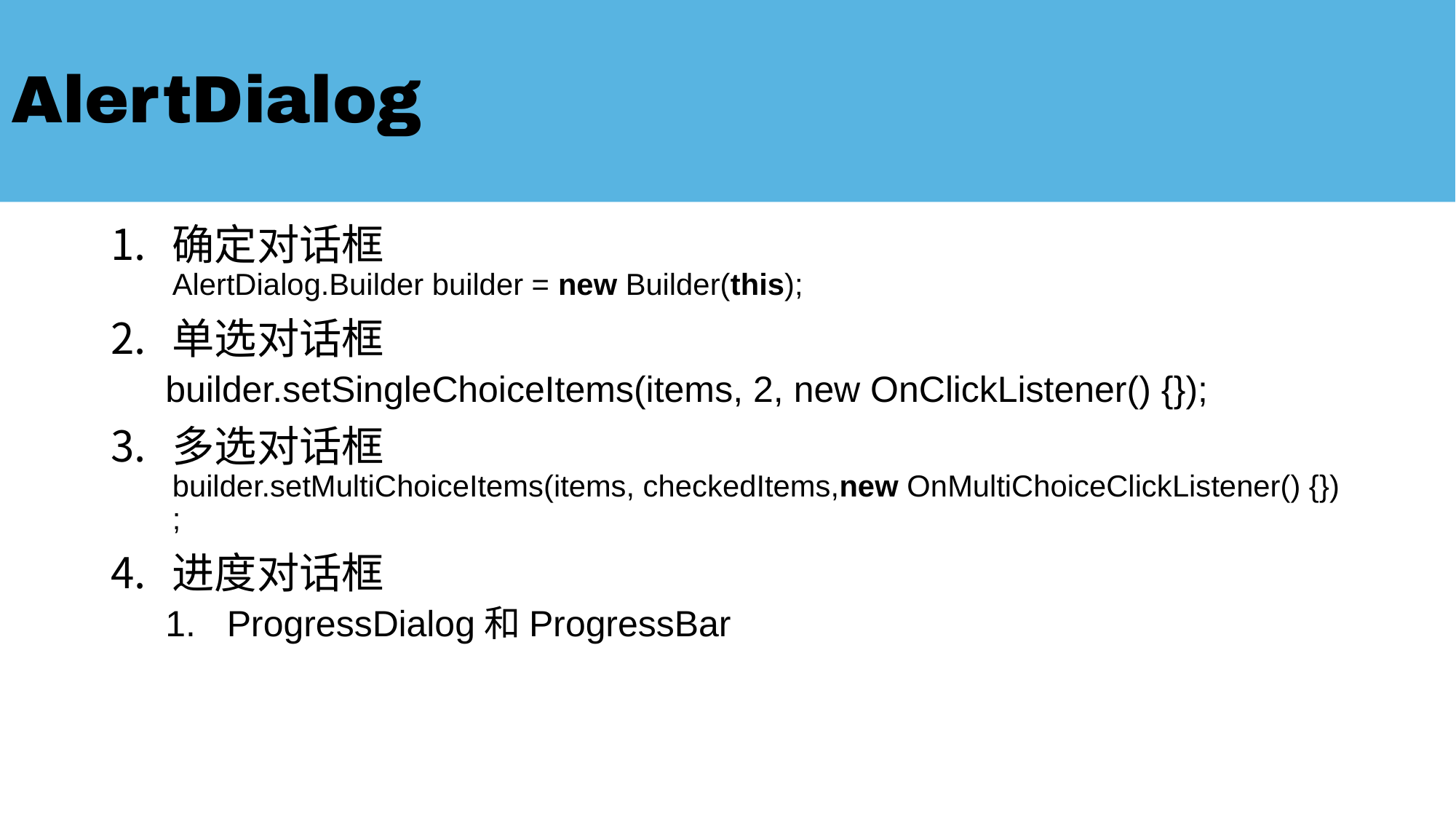

# AlertDialog
确定对话框
AlertDialog.Builder builder = new Builder(this);
单选对话框
builder.setSingleChoiceItems(items, 2, new OnClickListener() {});
多选对话框 
builder.setMultiChoiceItems(items, checkedItems,new OnMultiChoiceClickListener() {});
进度对话框
ProgressDialog和ProgressBar